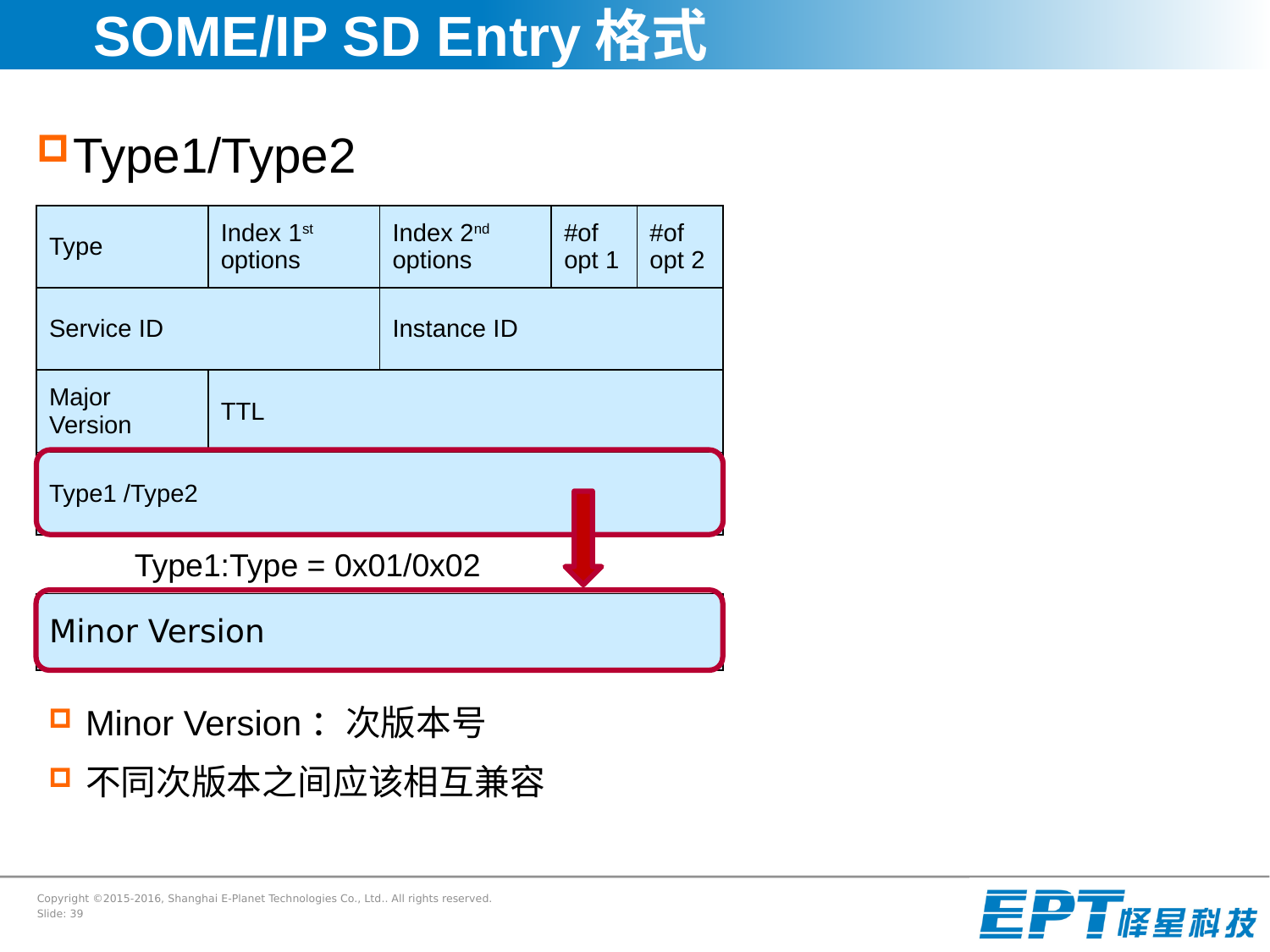

# SOME/IP SD Entry格式
Type1/Type2
| Type | Index 1st options | Index 2nd options | #of opt 1 | #of opt 2 |
| --- | --- | --- | --- | --- |
| Service ID |  | Instance ID |  |  |
| Major Version | TTL |  |  |  |
| Type1 /Type2 |  |  |  |  |

Type1:Type = 0x01/0x02

| Minor Version |
| --- |
Minor Version：次版本号
不同次版本之间应该相互兼容